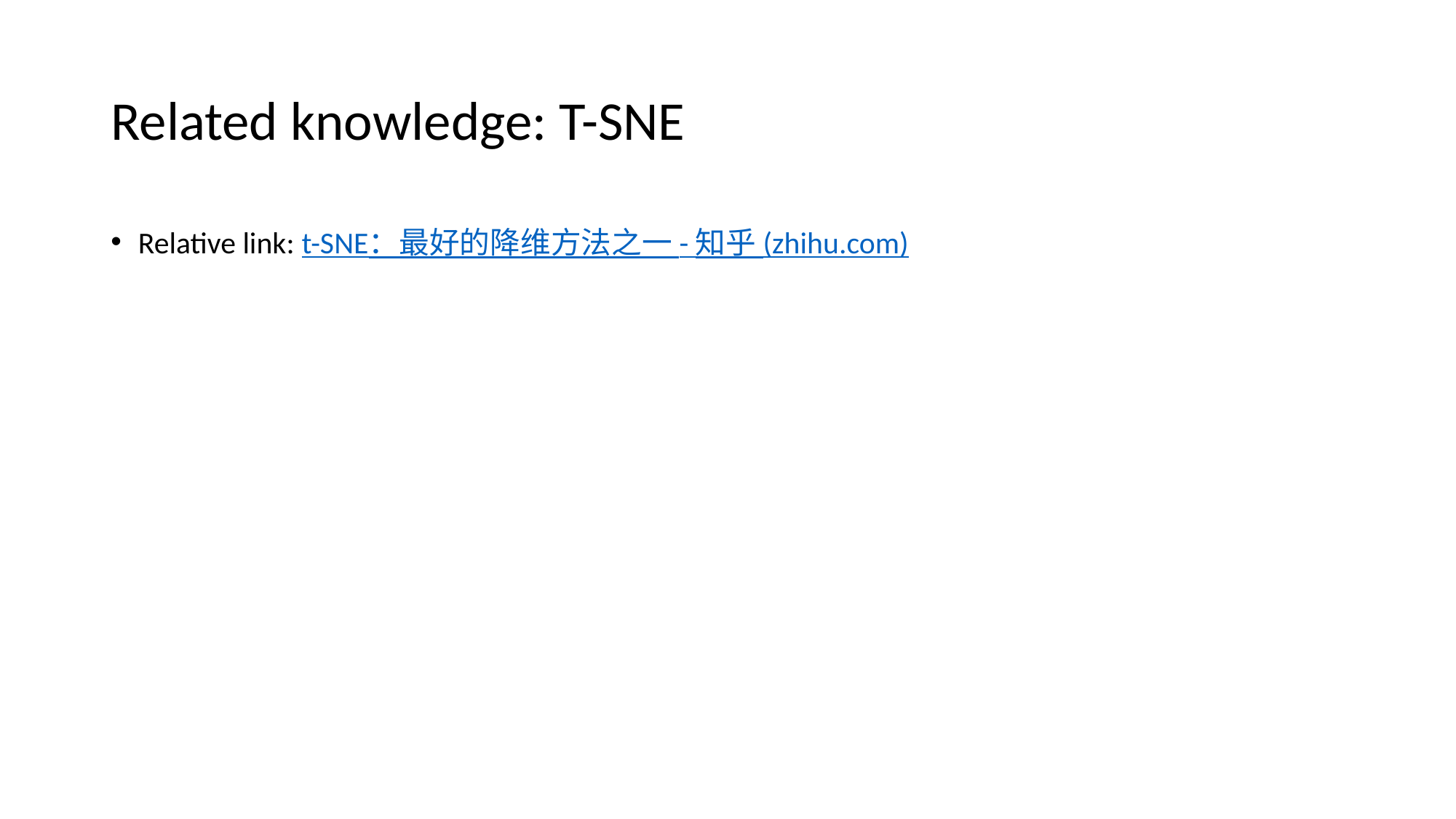

# Related knowledge: T-SNE
Relative link: t-SNE：最好的降维方法之一 - 知乎 (zhihu.com)